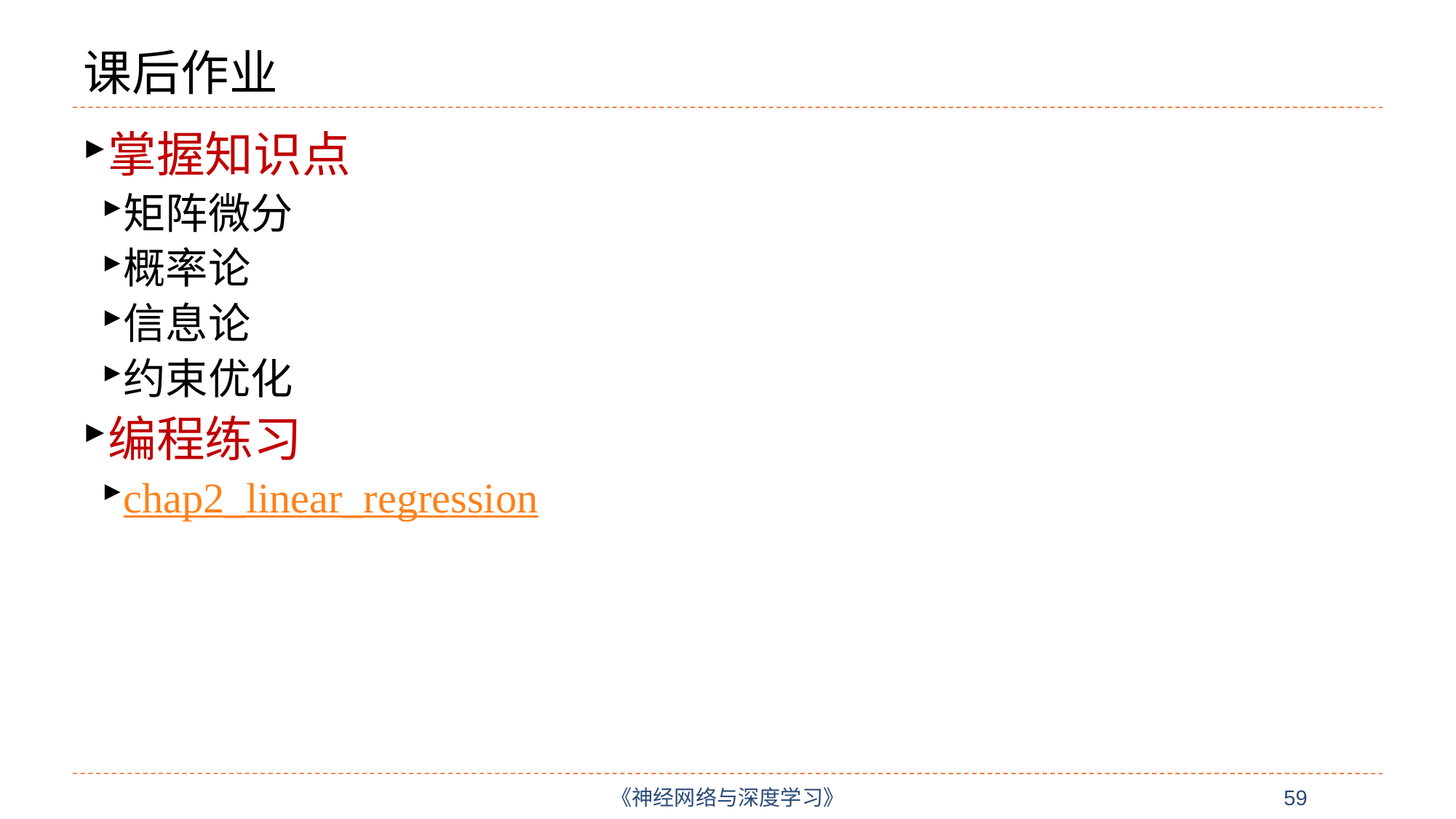

# 课后作业
掌握知识点
矩阵微分
概率论
信息论
约束优化
编程练习
chap2_linear_regression